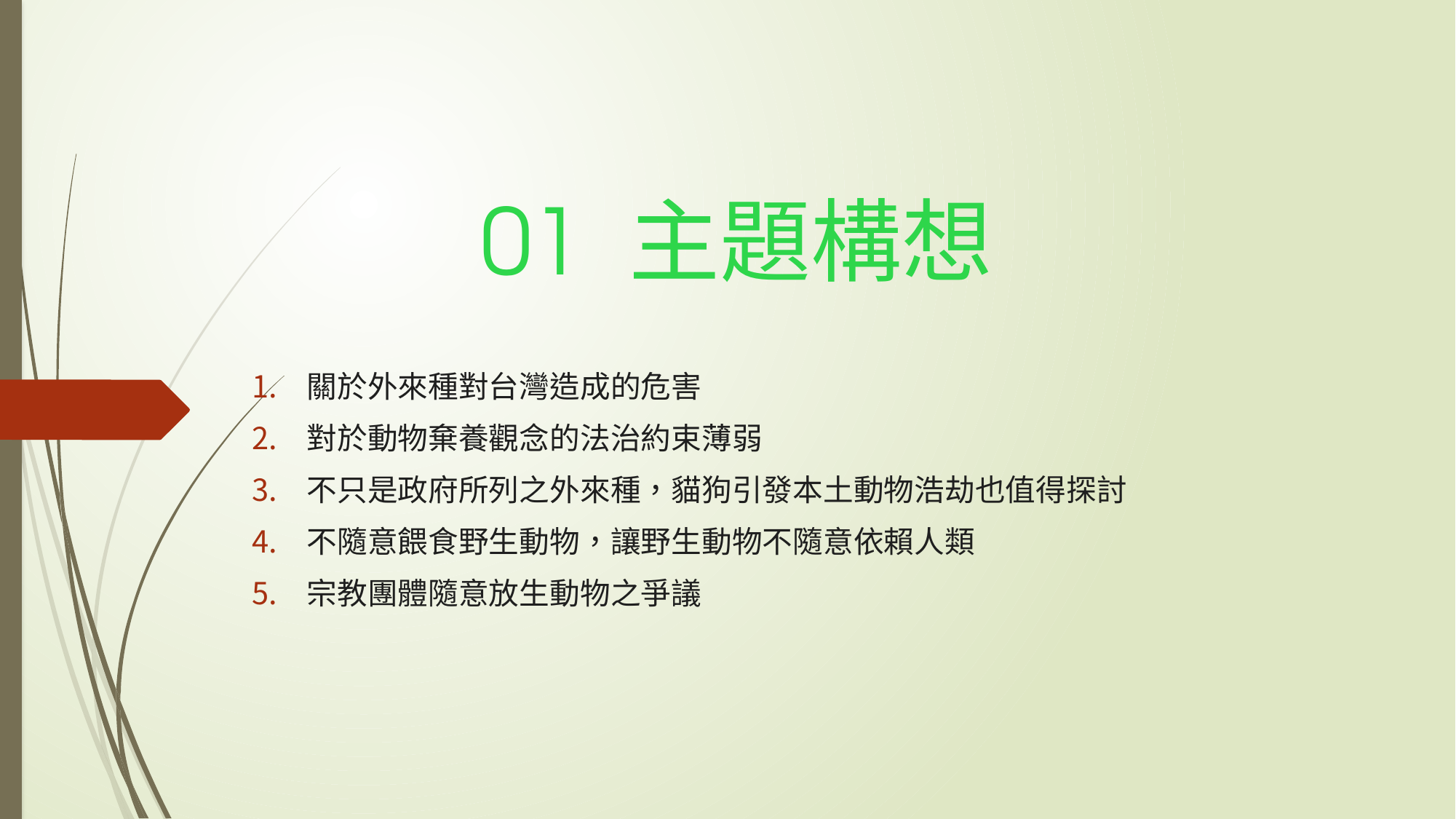

# 01 主題構想
關於外來種對台灣造成的危害
對於動物棄養觀念的法治約束薄弱
不只是政府所列之外來種，貓狗引發本土動物浩劫也值得探討
不隨意餵食野生動物，讓野生動物不隨意依賴人類
宗教團體隨意放生動物之爭議